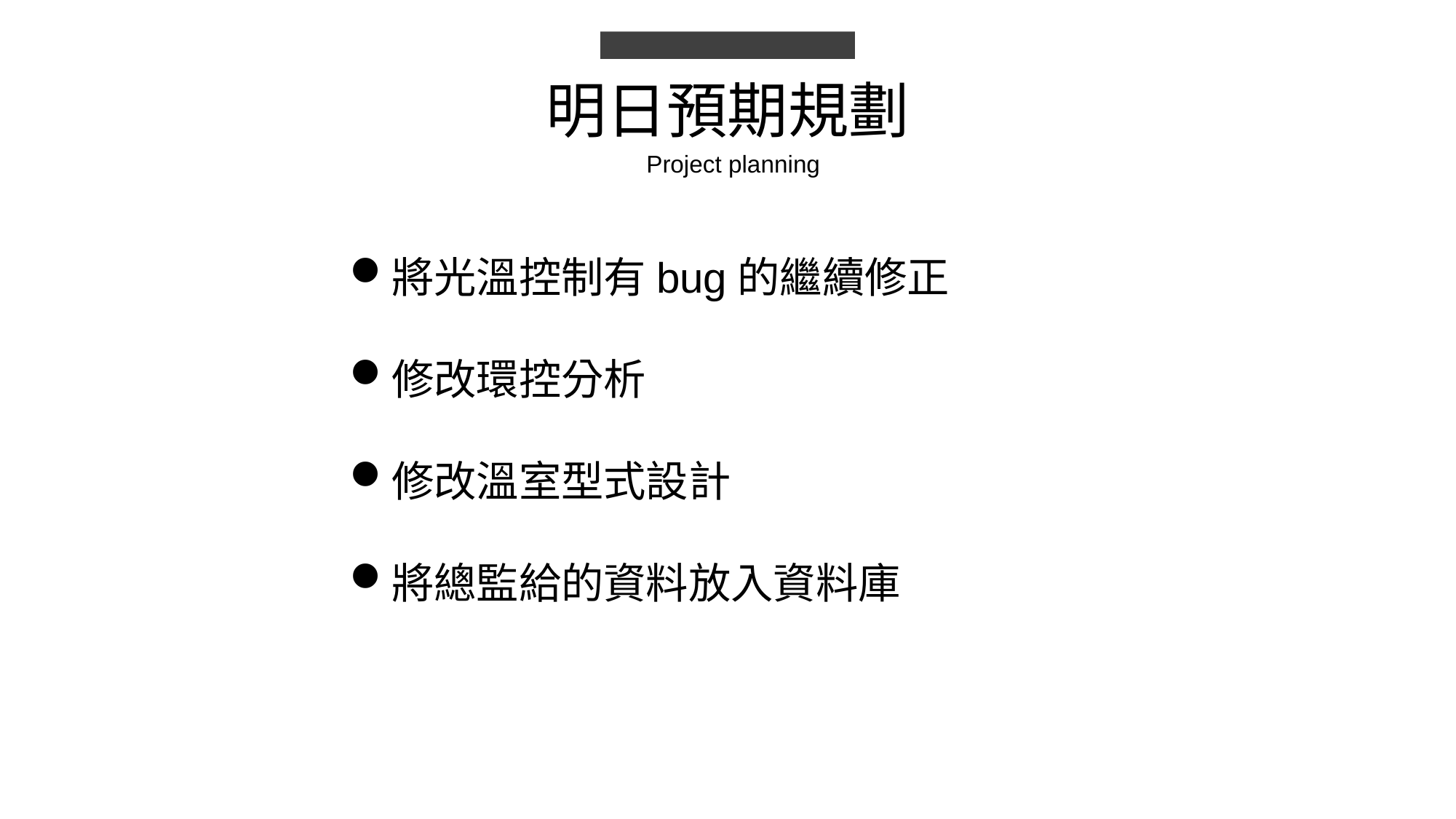

明日預期規劃
Project planning
將光溫控制有bug的繼續修正

修改環控分析

修改溫室型式設計

將總監給的資料放入資料庫